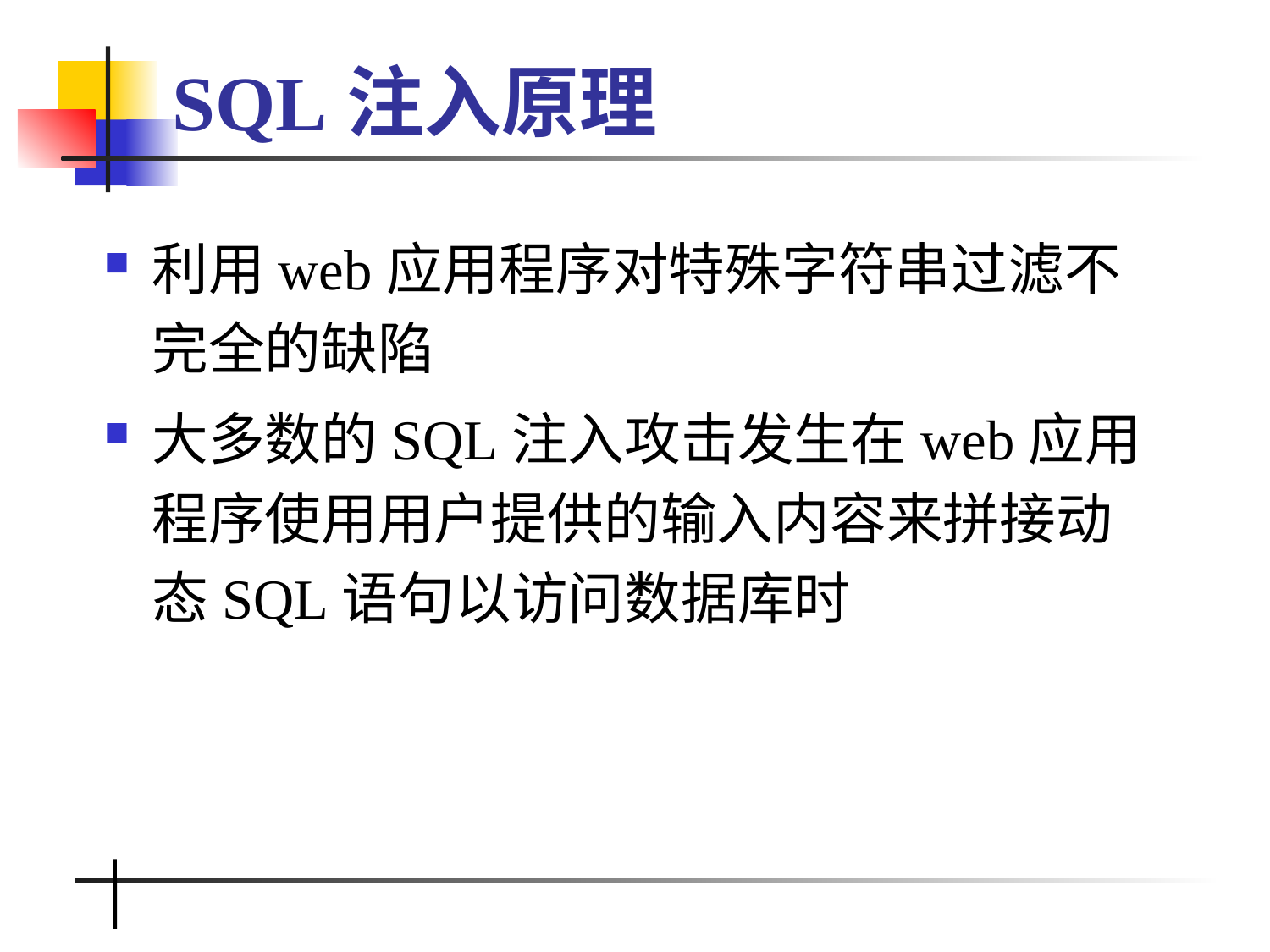

# SQL注入原理
利用web应用程序对特殊字符串过滤不完全的缺陷
大多数的SQL注入攻击发生在web应用程序使用用户提供的输入内容来拼接动态SQL语句以访问数据库时